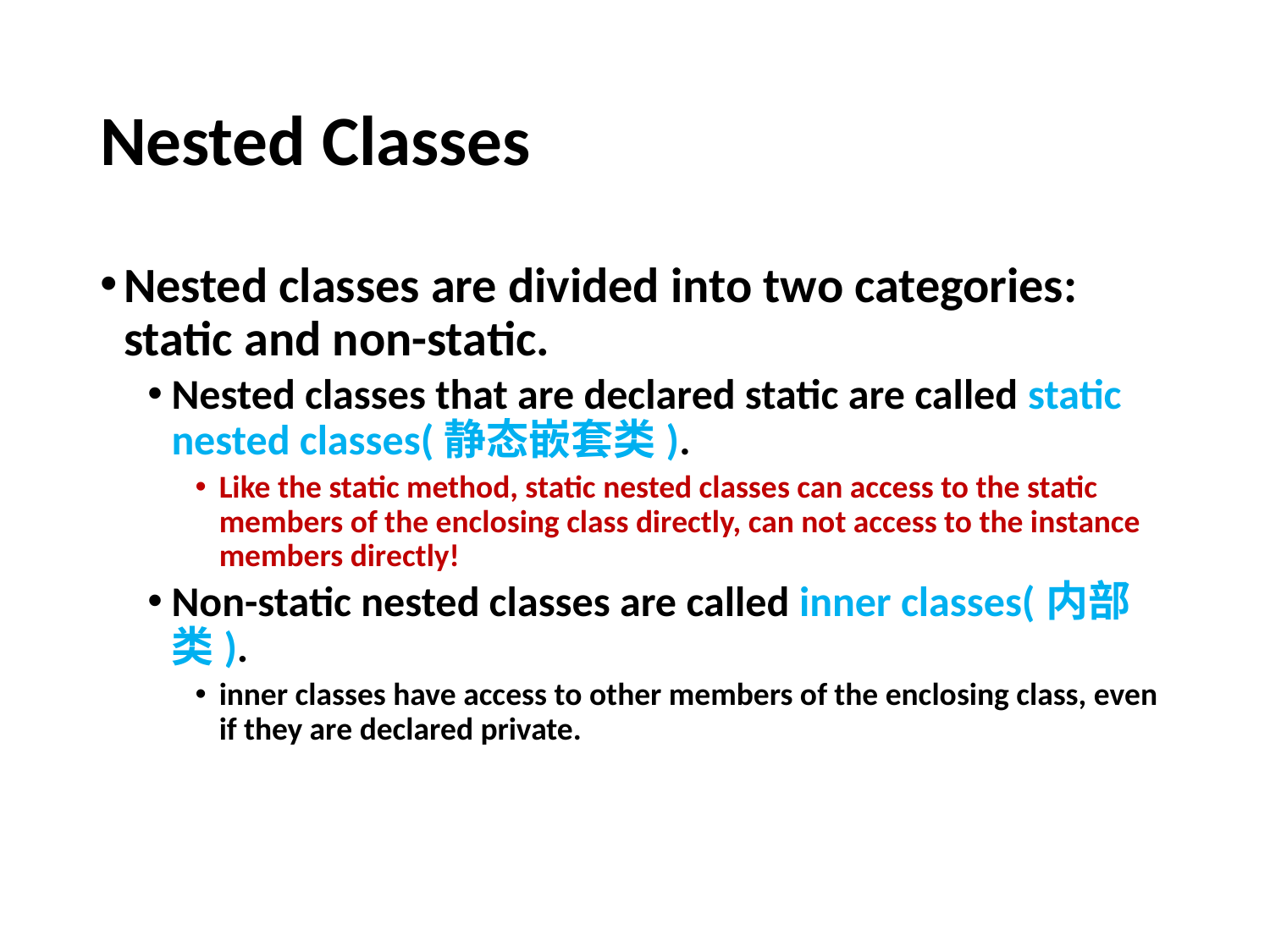

# Nested Classes
Nested classes are divided into two categories: static and non-static.
Nested classes that are declared static are called static nested classes(静态嵌套类).
Like the static method, static nested classes can access to the static members of the enclosing class directly, can not access to the instance members directly!
Non-static nested classes are called inner classes(内部类).
inner classes have access to other members of the enclosing class, even if they are declared private.